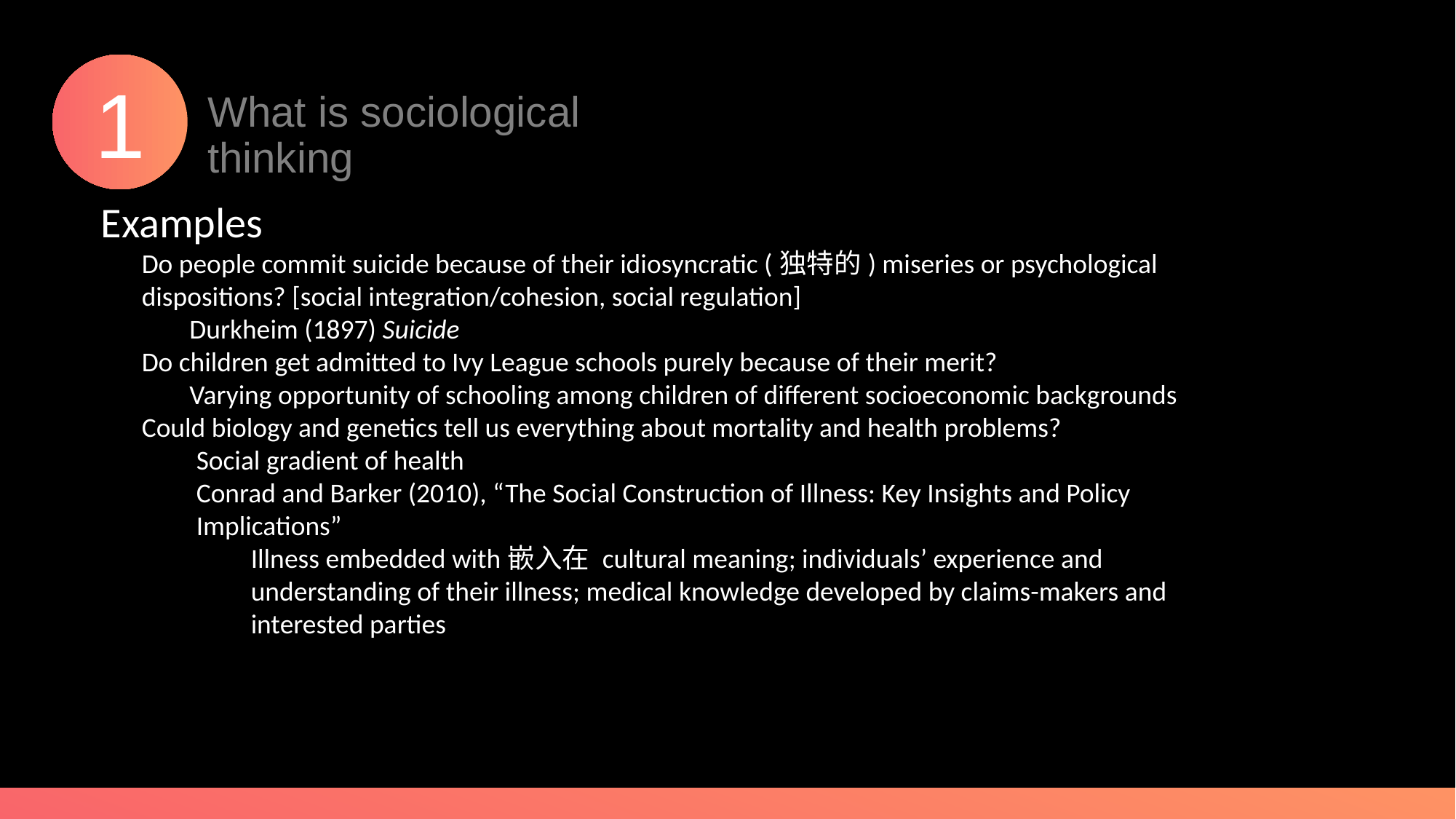

1
What is sociological thinking?
Examples
Do people commit suicide because of their idiosyncratic (独特的) miseries or psychological dispositions? [social integration/cohesion, social regulation]
Durkheim (1897) Suicide
Do children get admitted to Ivy League schools purely because of their merit?
Varying opportunity of schooling among children of different socioeconomic backgrounds
Could biology and genetics tell us everything about mortality and health problems?
Social gradient of health
Conrad and Barker (2010), “The Social Construction of Illness: Key Insights and Policy Implications”
Illness embedded with嵌入在 cultural meaning; individuals’ experience and understanding of their illness; medical knowledge developed by claims-makers and interested parties